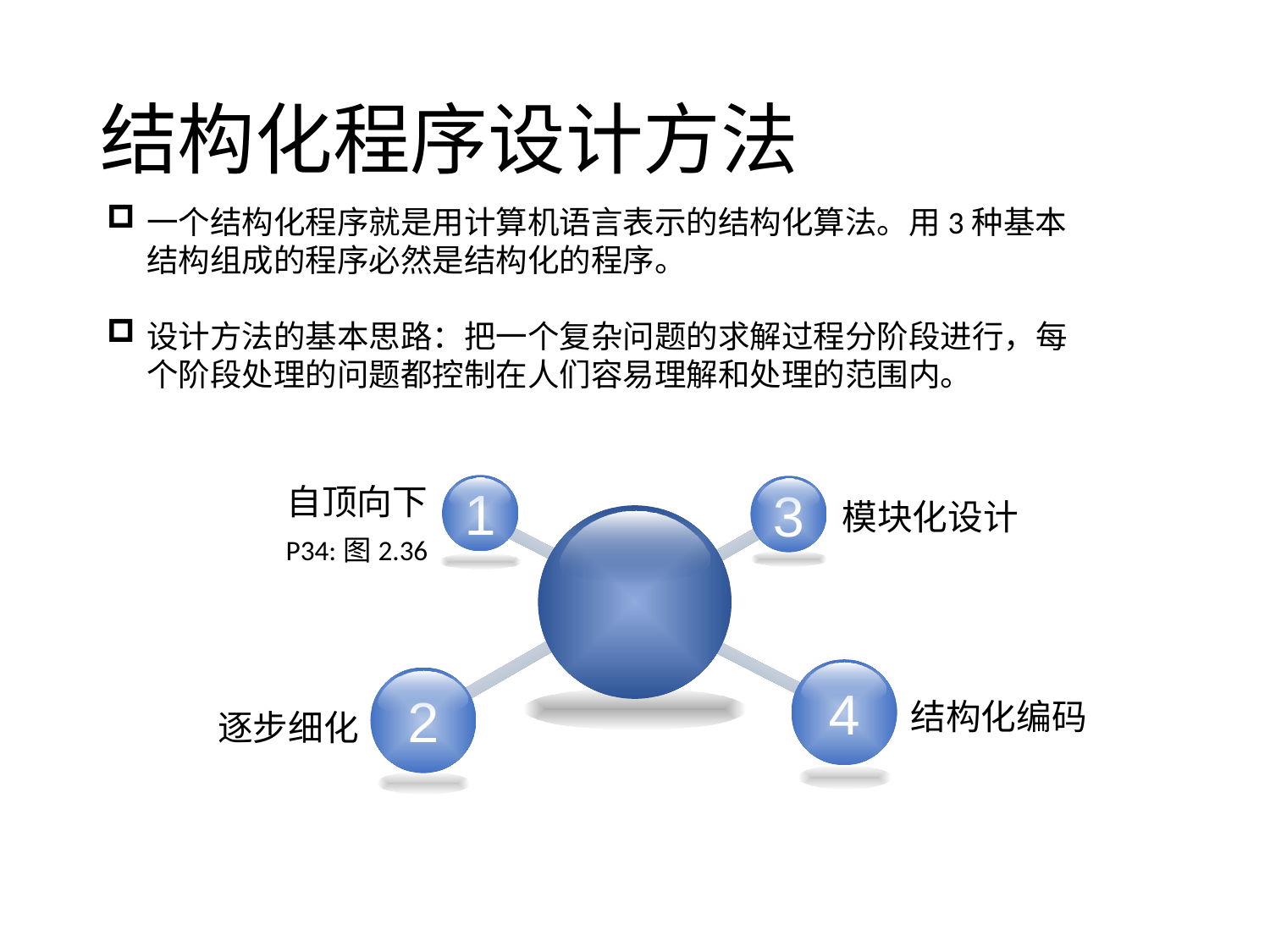

# 结构化程序设计方法
一个结构化程序就是用计算机语言表示的结构化算法。用3种基本结构组成的程序必然是结构化的程序。

设计方法的基本思路：把一个复杂问题的求解过程分阶段进行，每个阶段处理的问题都控制在人们容易理解和处理的范围内。
模块化设计
自顶向下
P34:图2.36
1
3

结构化编码
逐步细化

4

2